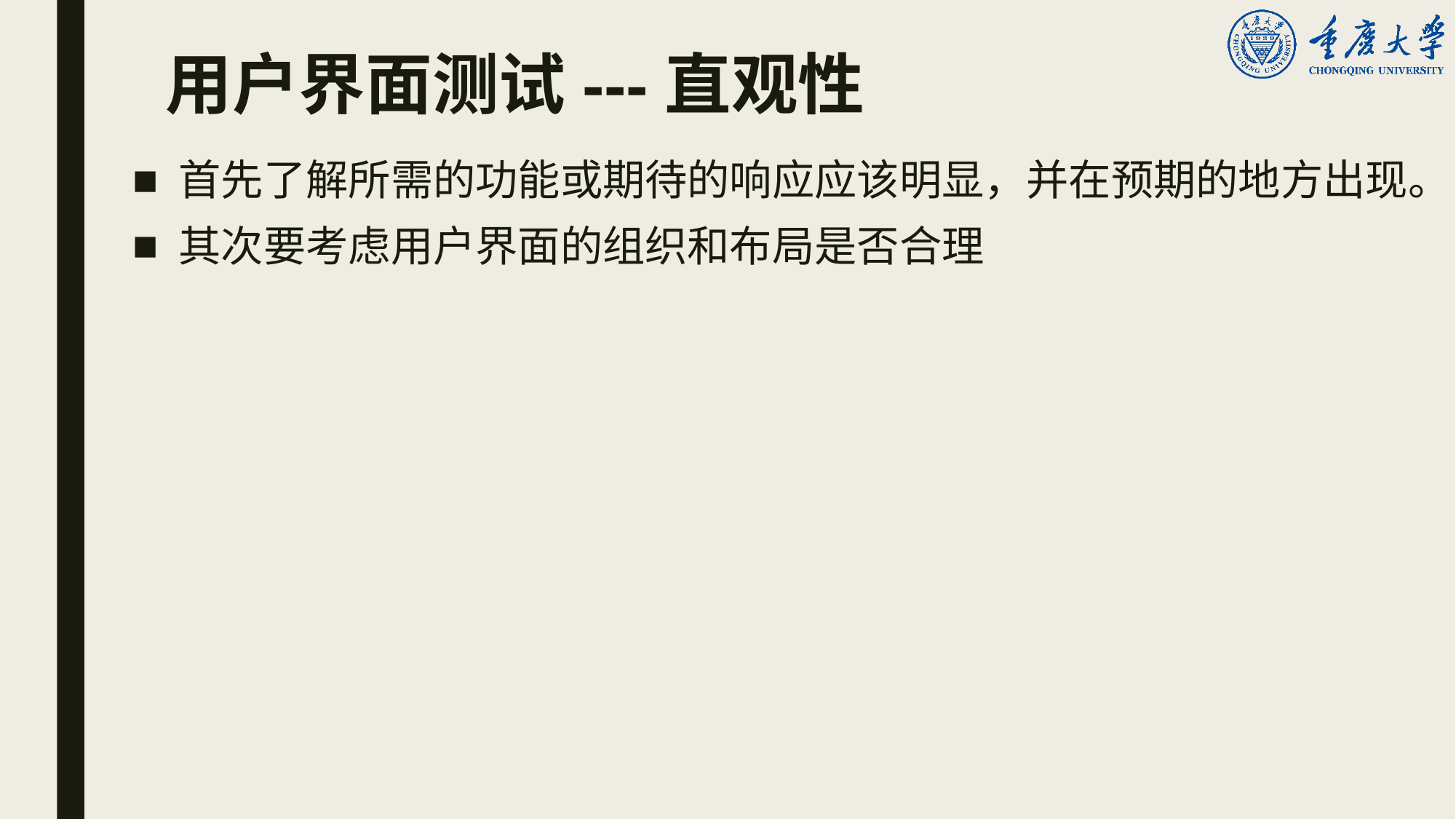

# 用户界面测试---直观性
首先了解所需的功能或期待的响应应该明显，并在预期的地方出现。
其次要考虑用户界面的组织和布局是否合理